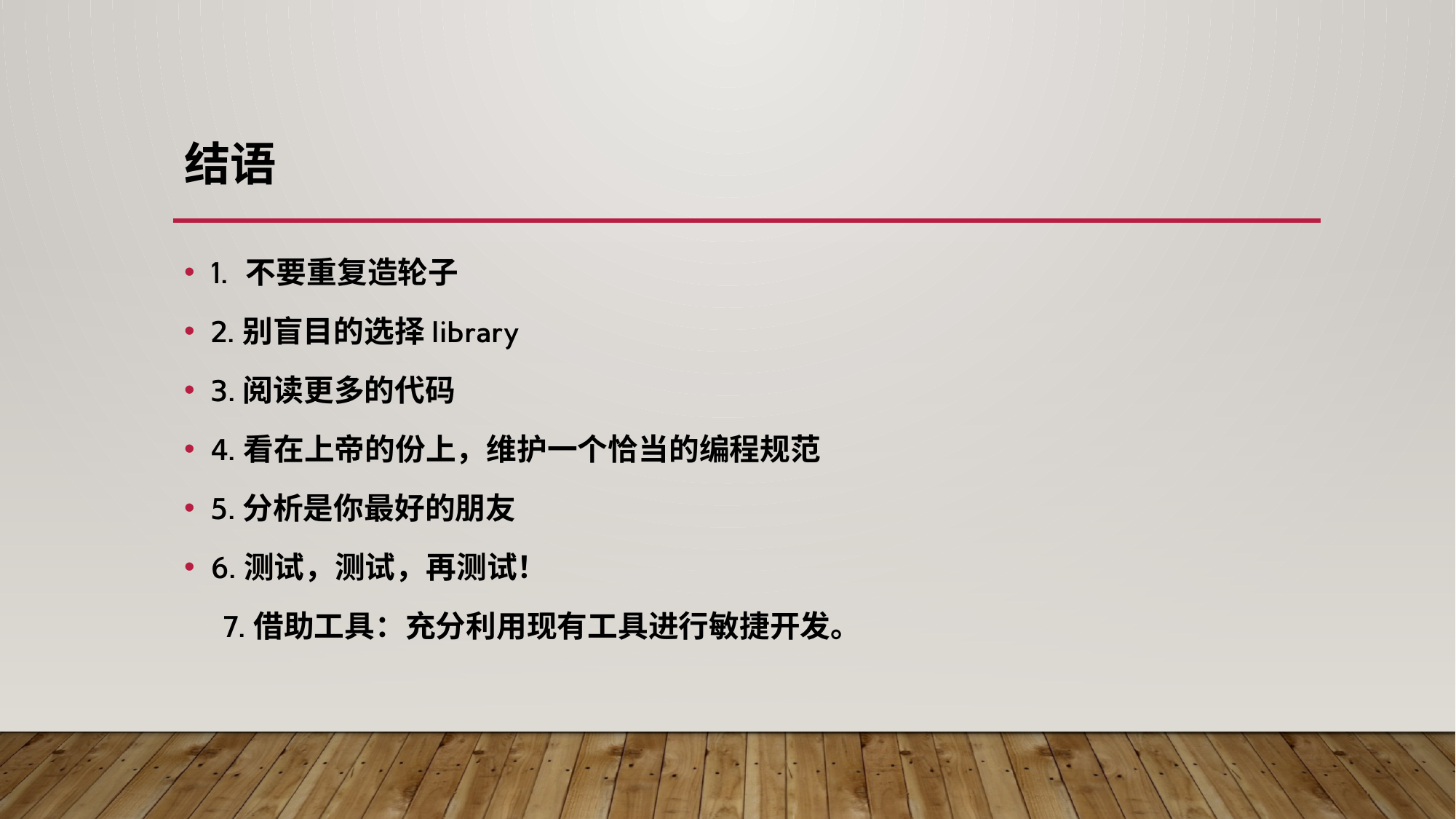

# 结语
1. 不要重复造轮子
2.别盲目的选择library
3.阅读更多的代码
4.看在上帝的份上，维护一个恰当的编程规范
5.分析是你最好的朋友
6.测试，测试，再测试！
    7.借助工具：充分利用现有工具进行敏捷开发。